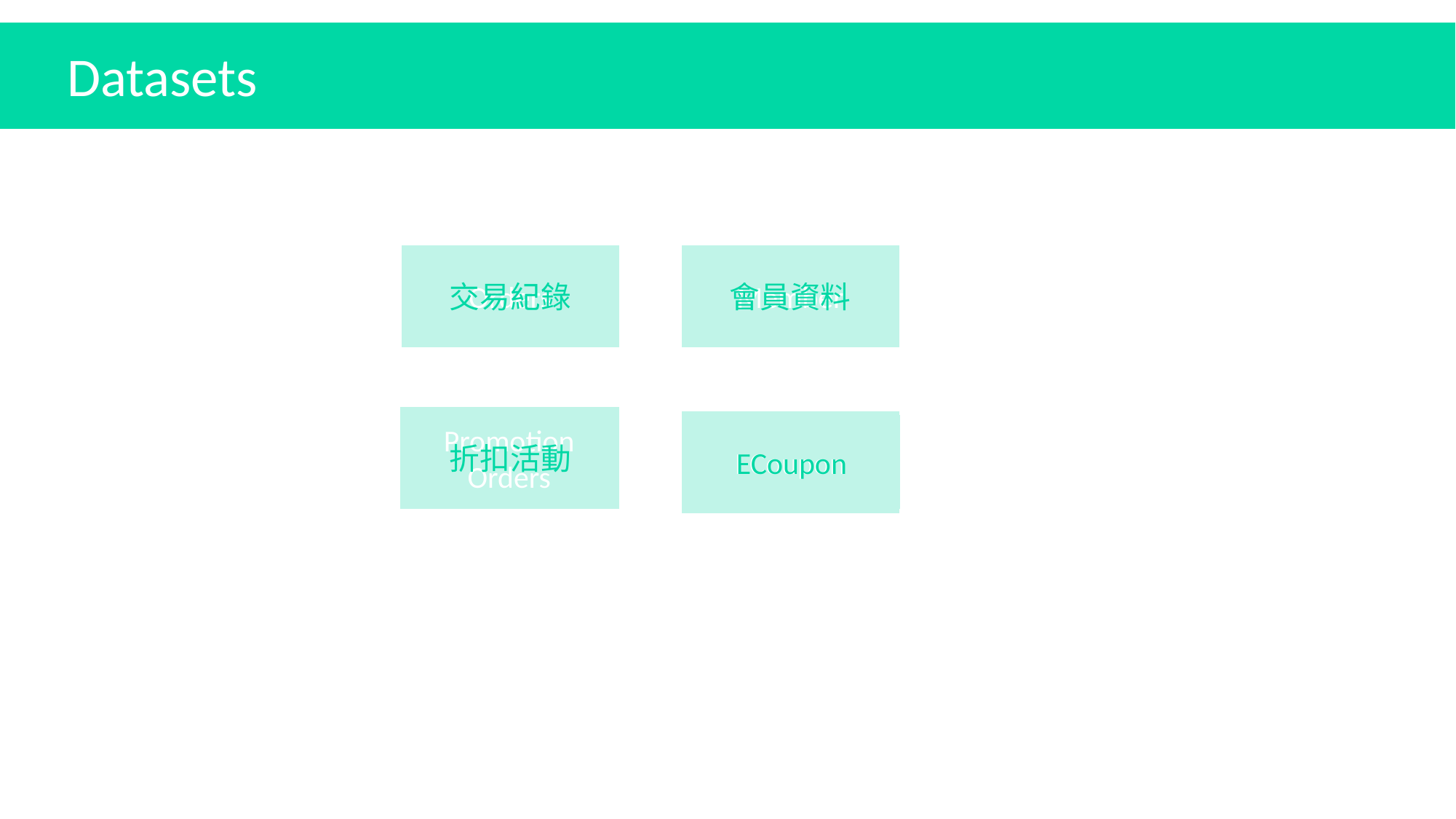

Datasets

Orders
交易紀錄
Member
會員資料
Promotion
Orders
折扣活動
ECoupon
ECoupon